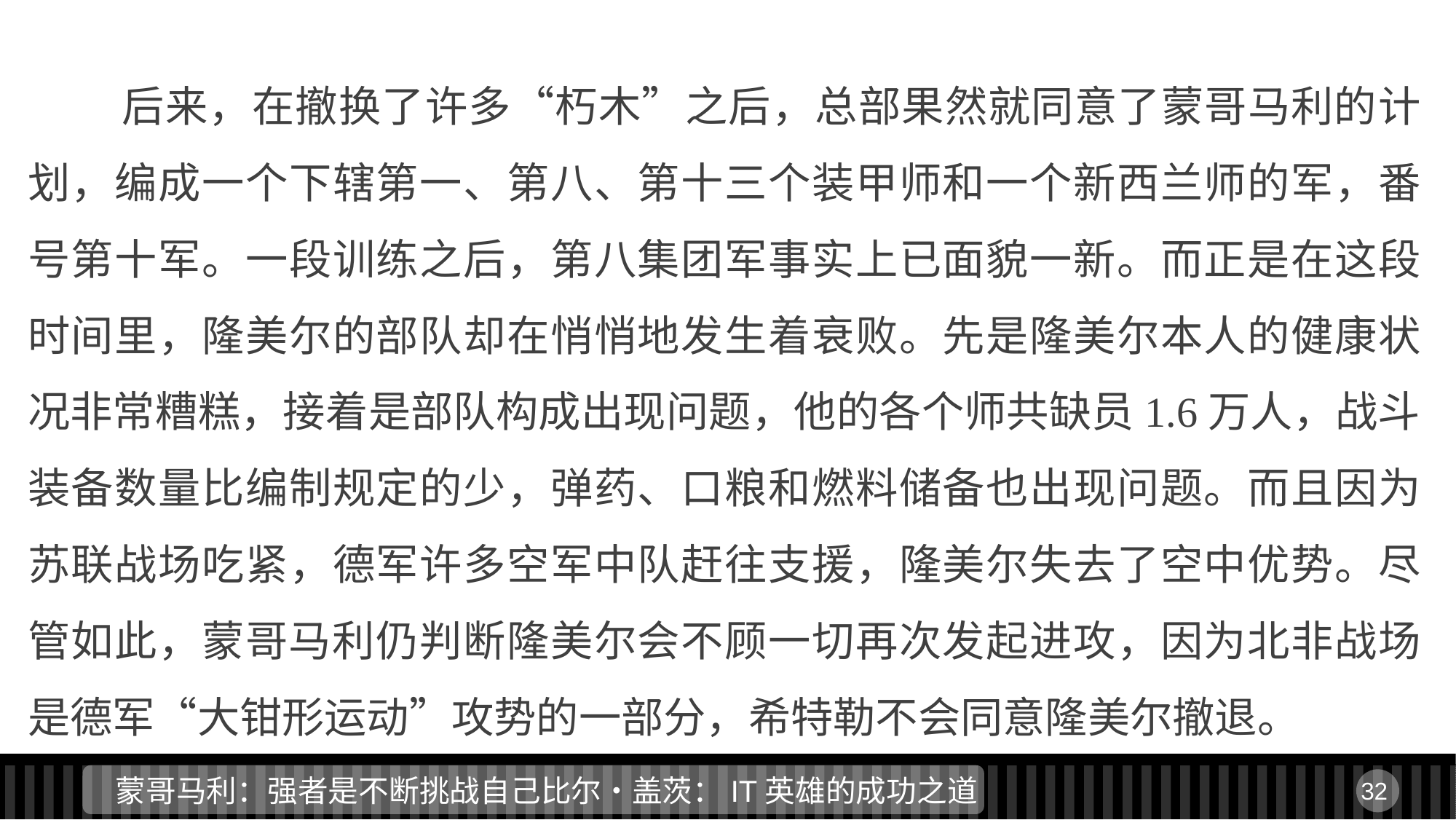

后来，在撤换了许多“朽木”之后，总部果然就同意了蒙哥马利的计划，编成一个下辖第一、第八、第十三个装甲师和一个新西兰师的军，番号第十军。一段训练之后，第八集团军事实上已面貌一新。而正是在这段时间里，隆美尔的部队却在悄悄地发生着衰败。先是隆美尔本人的健康状况非常糟糕，接着是部队构成出现问题，他的各个师共缺员1.6万人，战斗装备数量比编制规定的少，弹药、口粮和燃料储备也出现问题。而且因为苏联战场吃紧，德军许多空军中队赶往支援，隆美尔失去了空中优势。尽管如此，蒙哥马利仍判断隆美尔会不顾一切再次发起进攻，因为北非战场是德军“大钳形运动”攻势的一部分，希特勒不会同意隆美尔撤退。